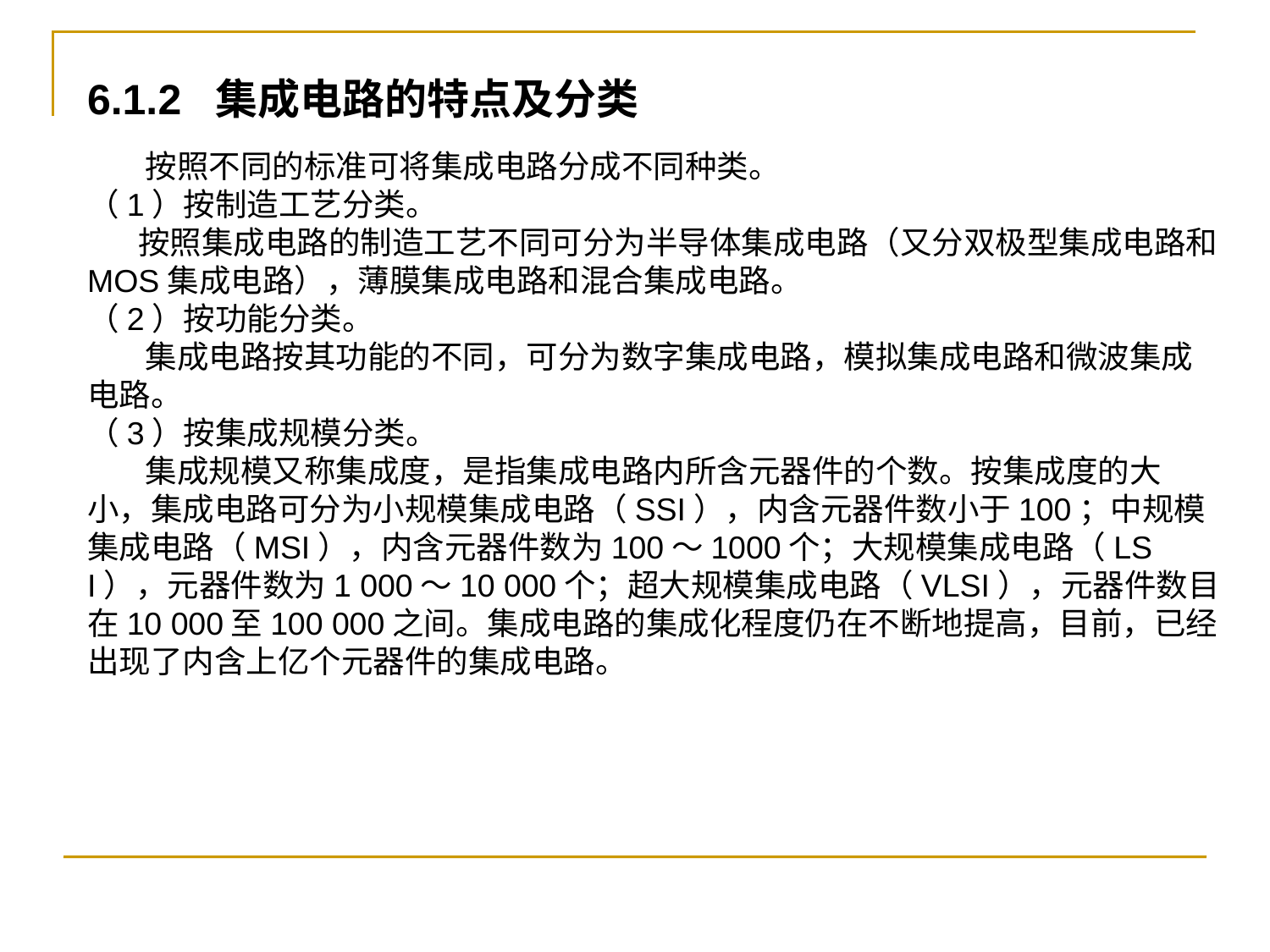

6.1.2  集成电路的特点及分类
       按照不同的标准可将集成电路分成不同种类。
（1）按制造工艺分类。
      按照集成电路的制造工艺不同可分为半导体集成电路（又分双极型集成电路和MOS集成电路），薄膜集成电路和混合集成电路。
（2）按功能分类。
       集成电路按其功能的不同，可分为数字集成电路，模拟集成电路和微波集成电路。
（3）按集成规模分类。
       集成规模又称集成度，是指集成电路内所含元器件的个数。按集成度的大小，集成电路可分为小规模集成电路（SSI），内含元器件数小于100；中规模集成电路（MSI），内含元器件数为100～1000个；大规模集成电路（LSI），元器件数为1 000～10 000个；超大规模集成电路（VLSI），元器件数目在10 000至100 000之间。集成电路的集成化程度仍在不断地提高，目前，已经出现了内含上亿个元器件的集成电路。